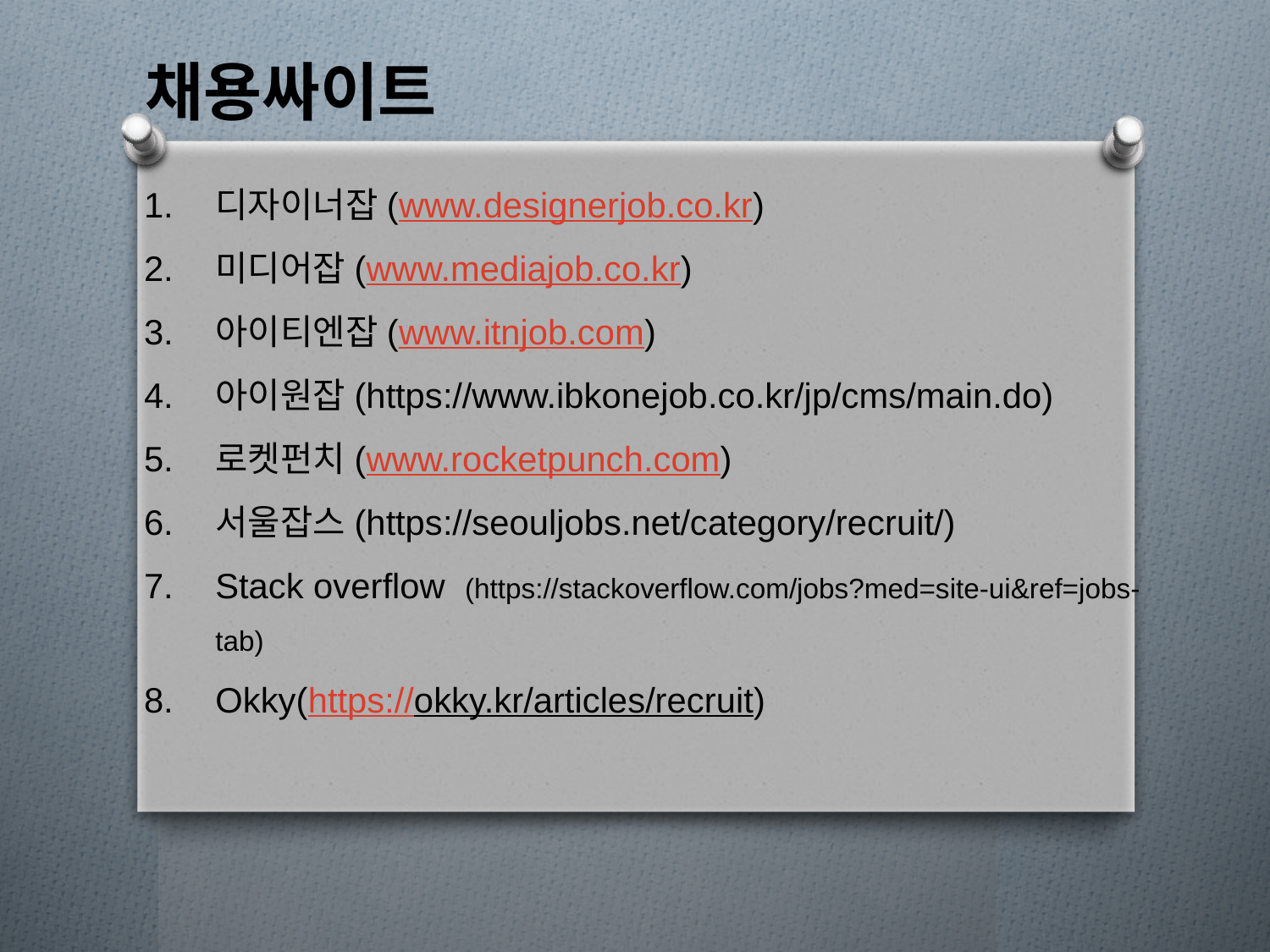

채용싸이트
디자이너잡(www.designerjob.co.kr)
미디어잡(www.mediajob.co.kr)
아이티엔잡(www.itnjob.com)
아이원잡(https://www.ibkonejob.co.kr/jp/cms/main.do)
로켓펀치(www.rocketpunch.com)
서울잡스(https://seouljobs.net/category/recruit/)
Stack overflow  (https://stackoverflow.com/jobs?med=site-ui&ref=jobs-tab)
Okky(https://okky.kr/articles/recruit)